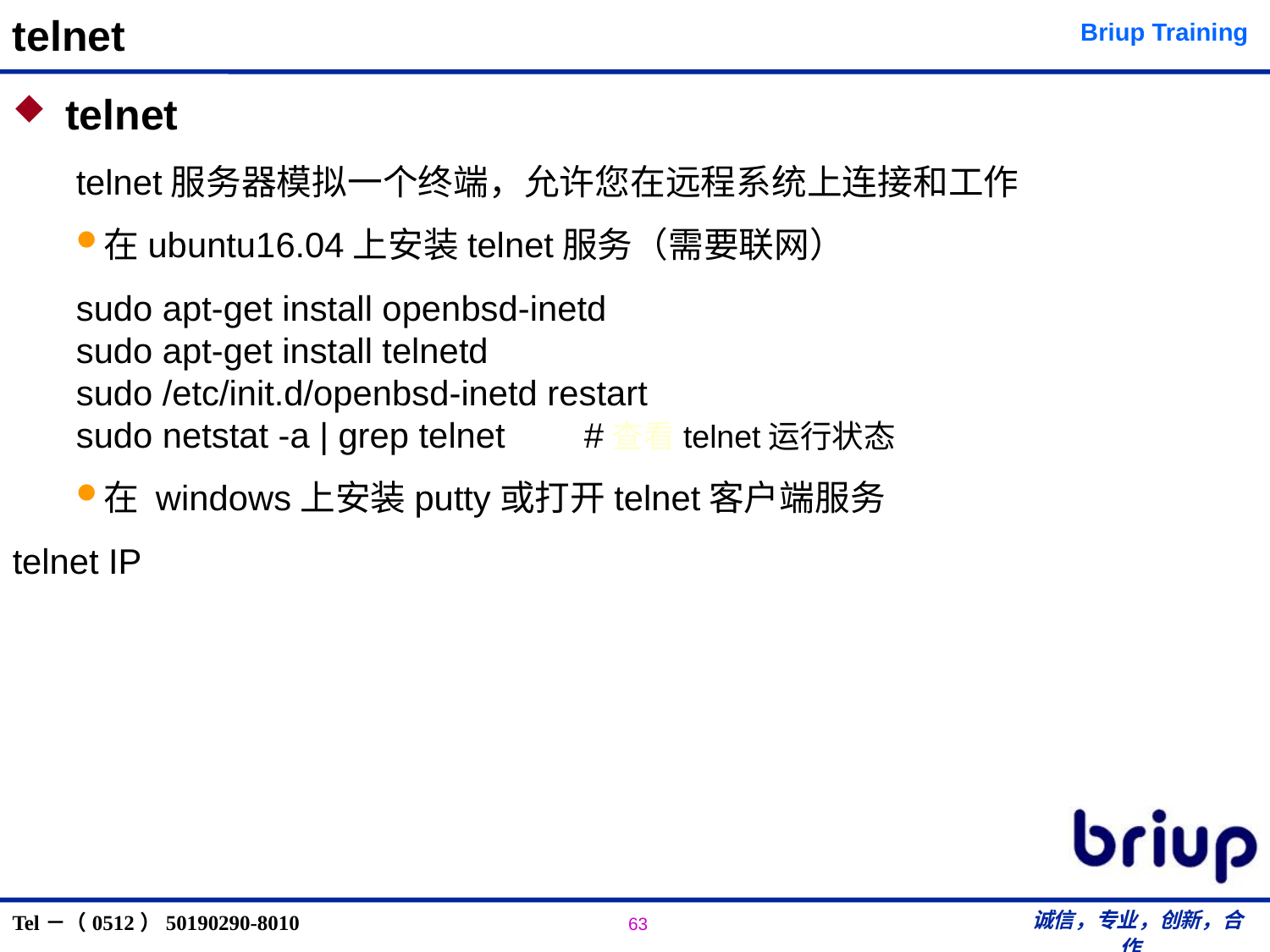

# telnet
telnet
telnet服务器模拟一个终端，允许您在远程系统上连接和工作
在ubuntu16.04上安装telnet服务（需要联网）
sudo apt-get install openbsd-inetd
sudo apt-get install telnetd
sudo /etc/init.d/openbsd-inetd restart
sudo netstat -a | grep telnet	#查看telnet运行状态
在 windows上安装putty或打开telnet客户端服务
telnet IP